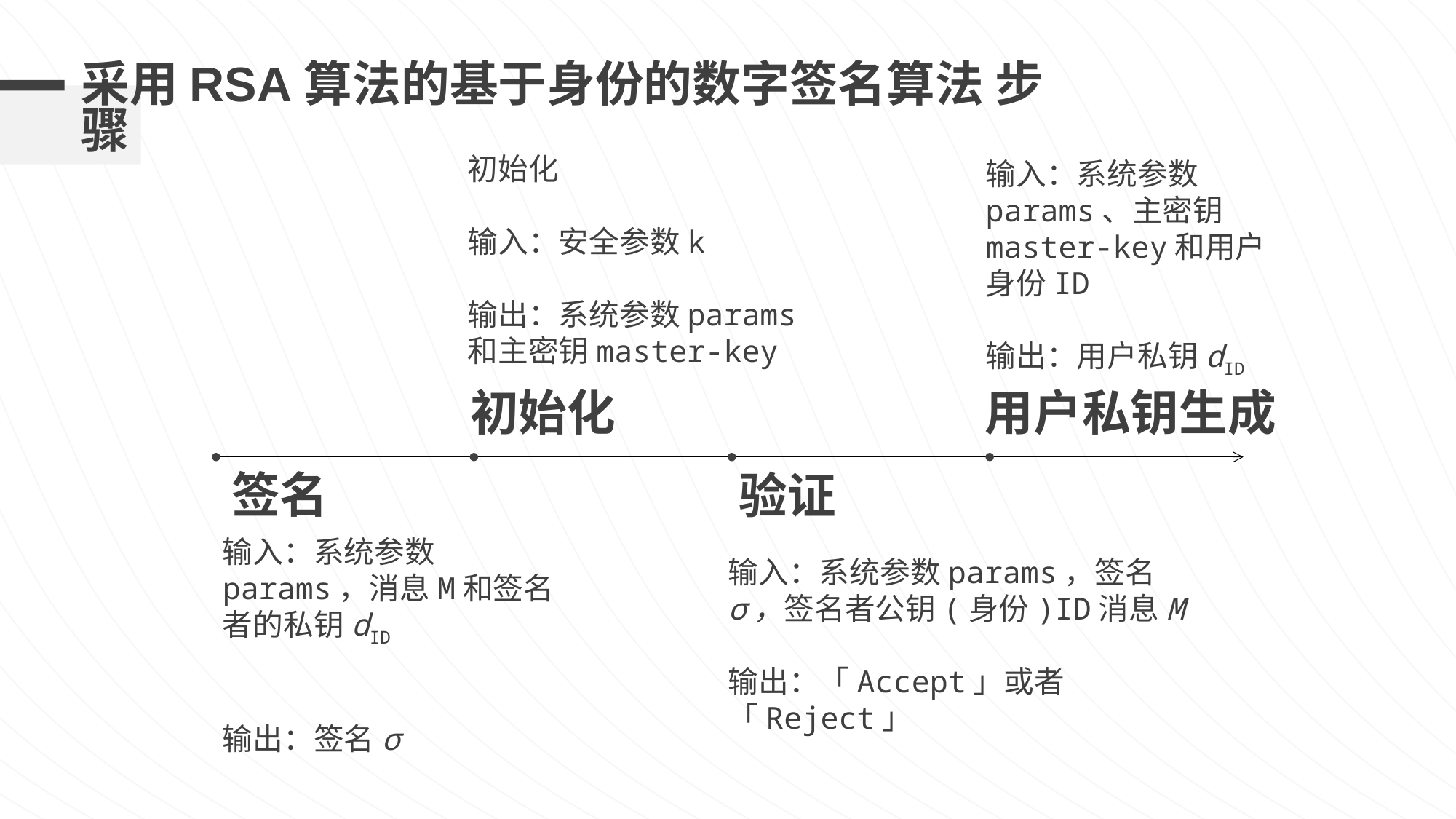

# 采用RSA算法的基于身份的数字签名算法 步骤
初始化

输入：安全参数k

输出：系统参数params和主密钥master-key
输入：系统参数params、主密钥master-key和用户身份ID

输出：用户私钥dID
初始化
用户私钥生成

签名
验证
输入：系统参数params，消息M和签名者的私钥dID

输出：签名σ
输入：系统参数params，签名σ，签名者公钥(身份)ID消息M

输出：「Accept」或者「Reject」